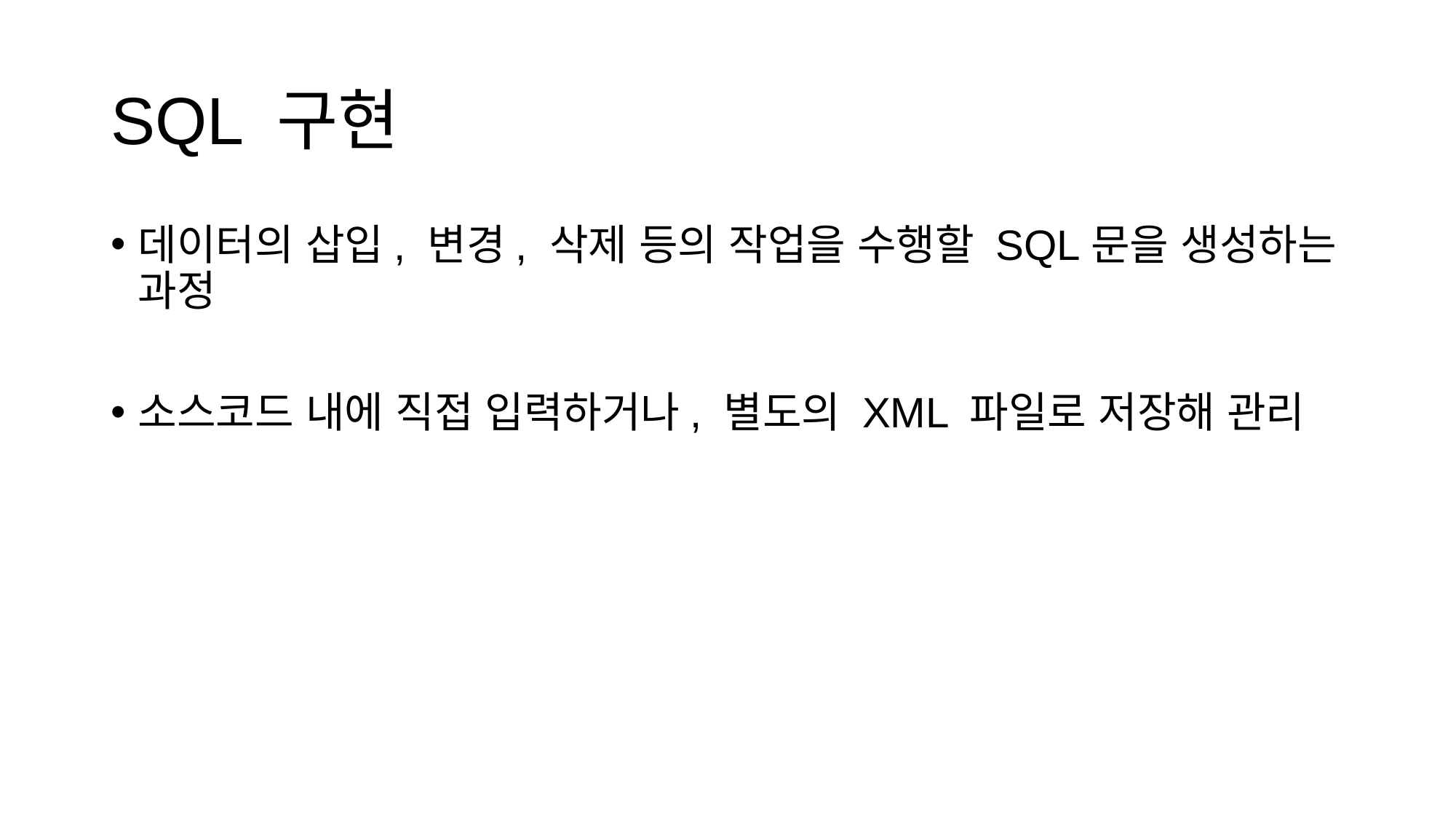

# SQL 구현
데이터의 삽입, 변경, 삭제 등의 작업을 수행할 SQL문을 생성하는 과정

소스코드 내에 직접 입력하거나, 별도의 XML 파일로 저장해 관리